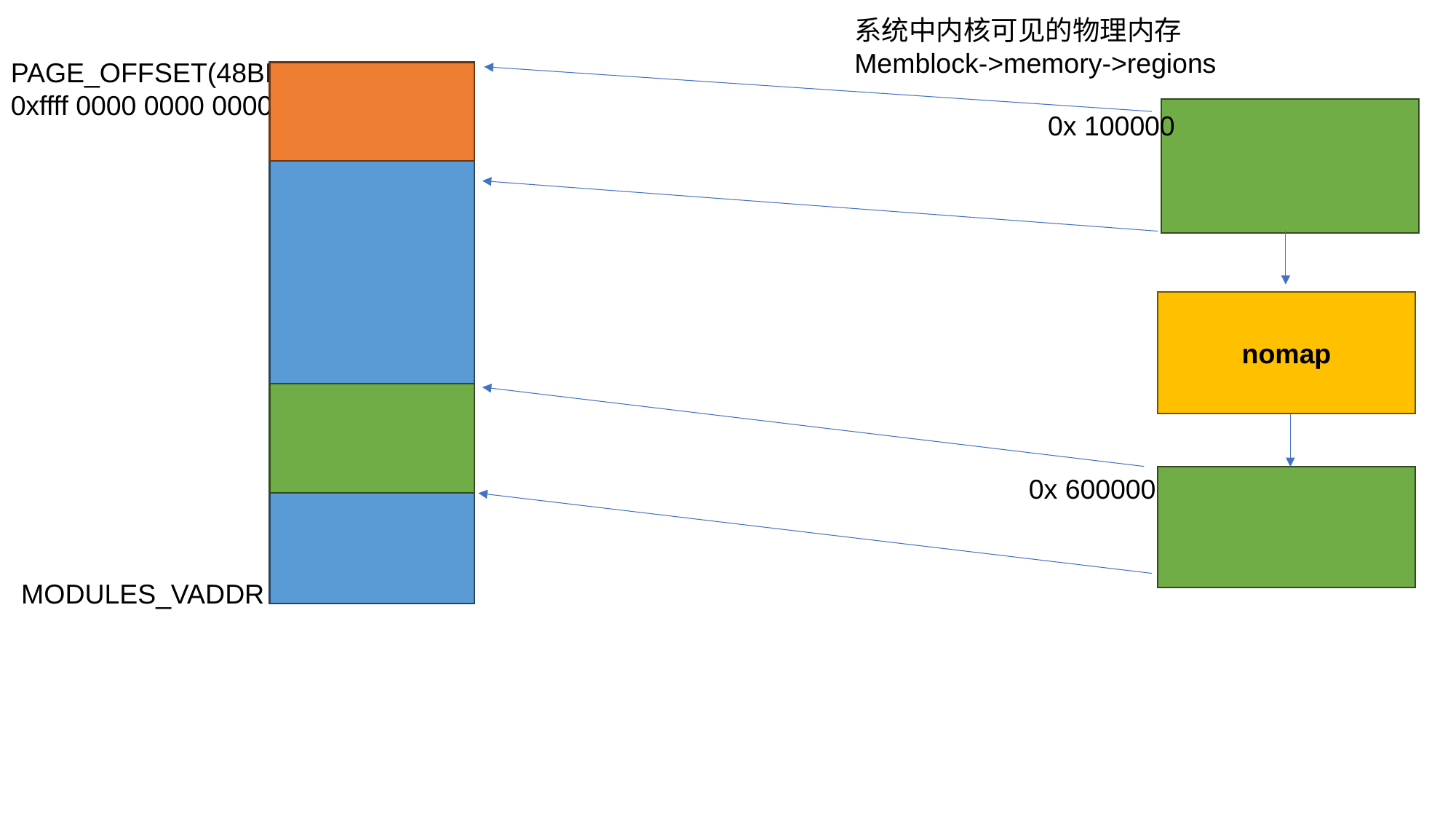

系统中内核可见的物理内存
Memblock->memory->regions
PAGE_OFFSET(48BIT)
0xffff 0000 0000 0000

0x 100000
nomap

0x 600000

MODULES_VADDR